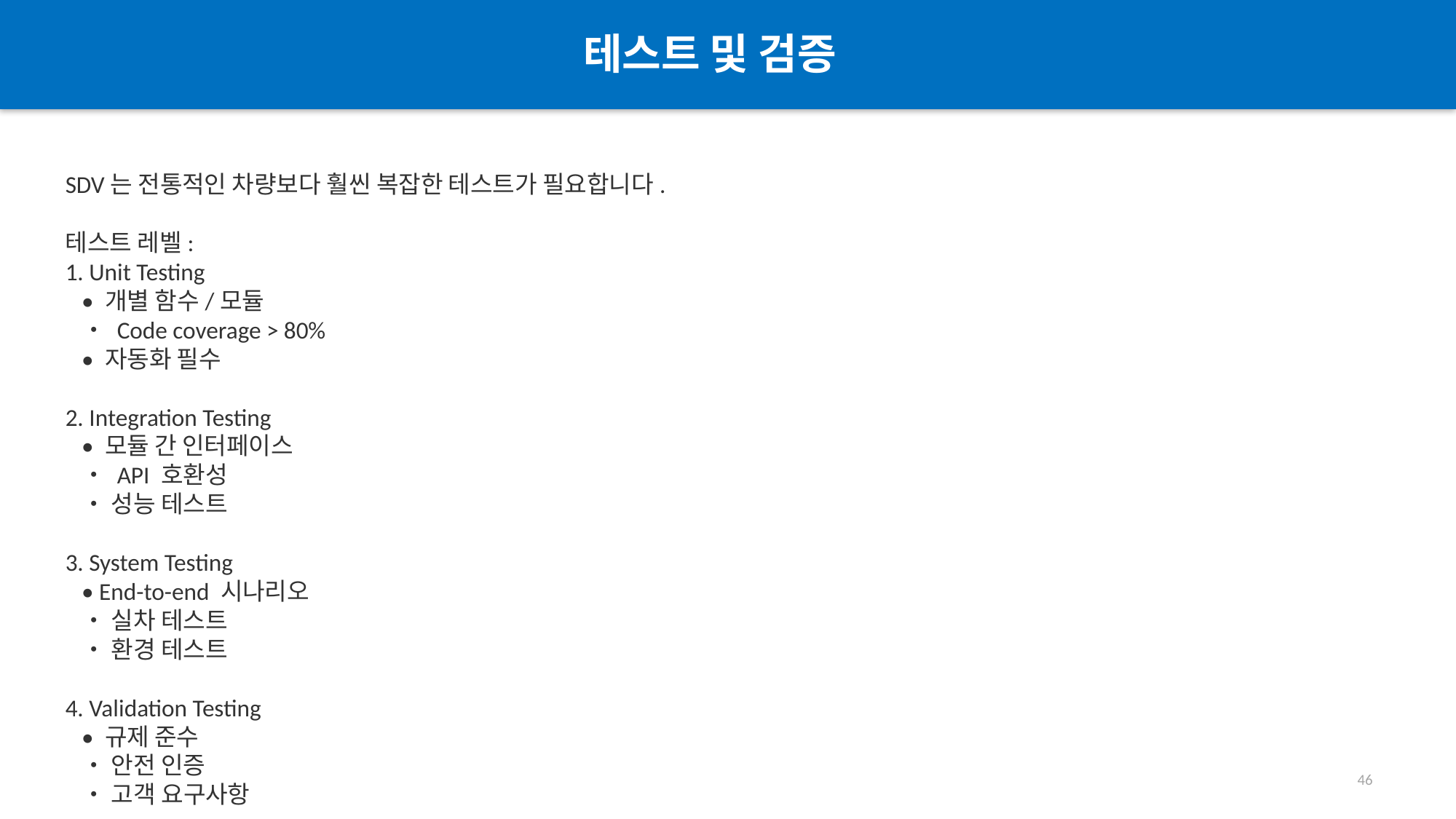

테스트 및 검증
#
SDV는 전통적인 차량보다 훨씬 복잡한 테스트가 필요합니다.
테스트 레벨:
1. Unit Testing
   • 개별 함수/모듈
   • Code coverage > 80%
   • 자동화 필수
2. Integration Testing
   • 모듈 간 인터페이스
   • API 호환성
   • 성능 테스트
3. System Testing
   • End-to-end 시나리오
   • 실차 테스트
   • 환경 테스트
4. Validation Testing
   • 규제 준수
   • 안전 인증
   • 고객 요구사항
테스트 도구:
• HIL (Hardware-in-the-Loop)
• SIL (Software-in-the-Loop)
• VIL (Vehicle-in-the-Loop)
• 시뮬레이션 (CARLA, SUMO)
• 실도로 테스트
테스트 규모:
• 시뮬레이션: 10억 km
• 실도로: 100만 km
• 테스트 케이스: 100,000+
46